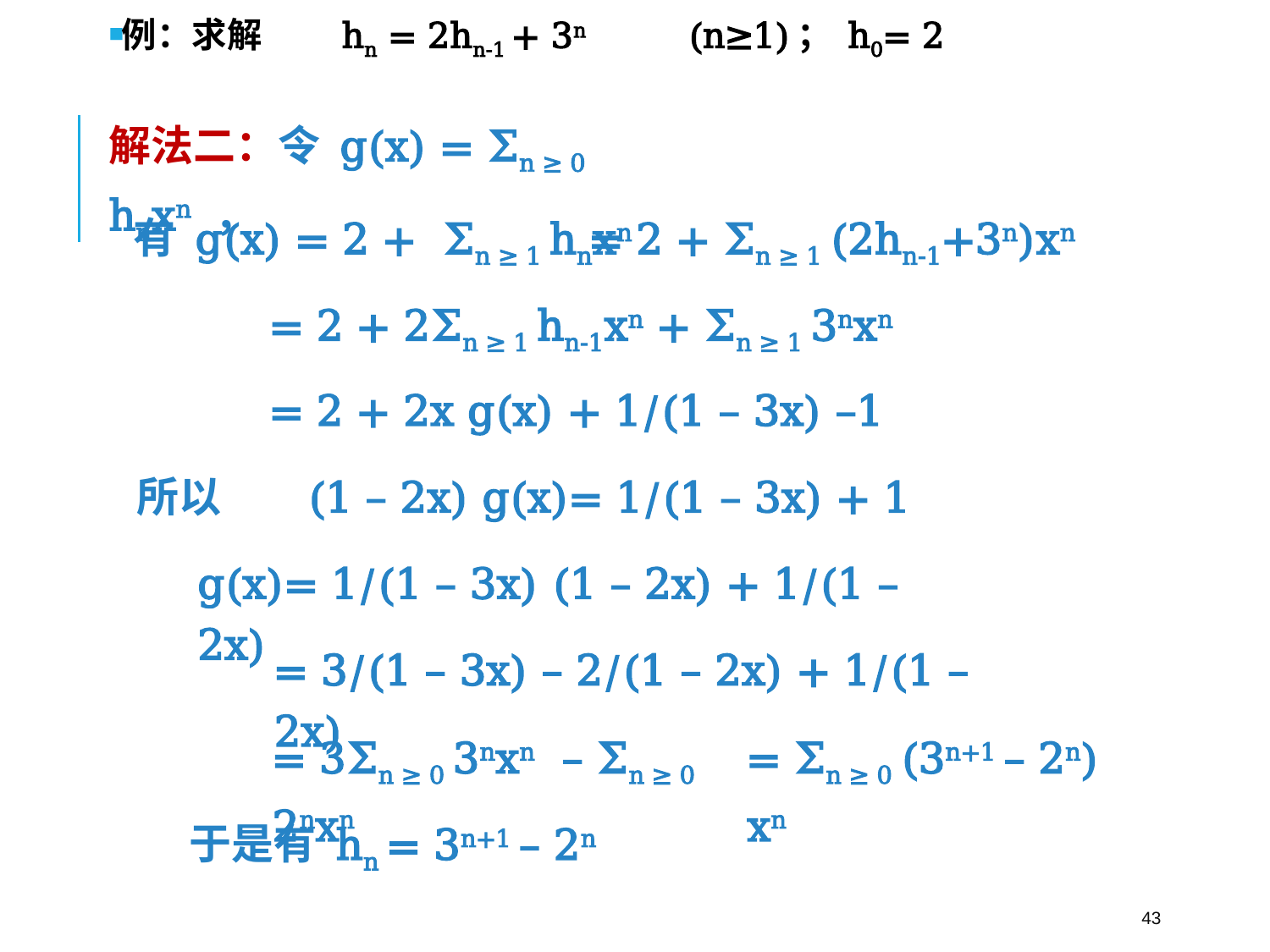

例：求解         hn = 2hn-1 + 3n                (n≥1)； h0= 2
解法二：令 g(x) = Σn ≥ 0 hnxn ，
有 g(x) = 2 +  Σn ≥ 1 hnxn
= 2 + Σn ≥ 1 (2hn-1+3n)xn
= 2 + 2Σn ≥ 1 hn-1xn + Σn ≥ 1 3nxn

= 2 + 2x g(x) + 1/(1 – 3x) –1

所以        (1 – 2x) g(x)= 1/(1 – 3x) + 1

g(x)= 1/(1 – 3x) (1 – 2x) + 1/(1 – 2x)

= 3/(1 – 3x) – 2/(1 – 2x) + 1/(1 – 2x)
= 3Σn ≥ 0 3nxn  – Σn ≥ 0 2nxn
= Σn ≥ 0 (3n+1 – 2n) xn
于是有 hn = 3n+1 – 2n
43